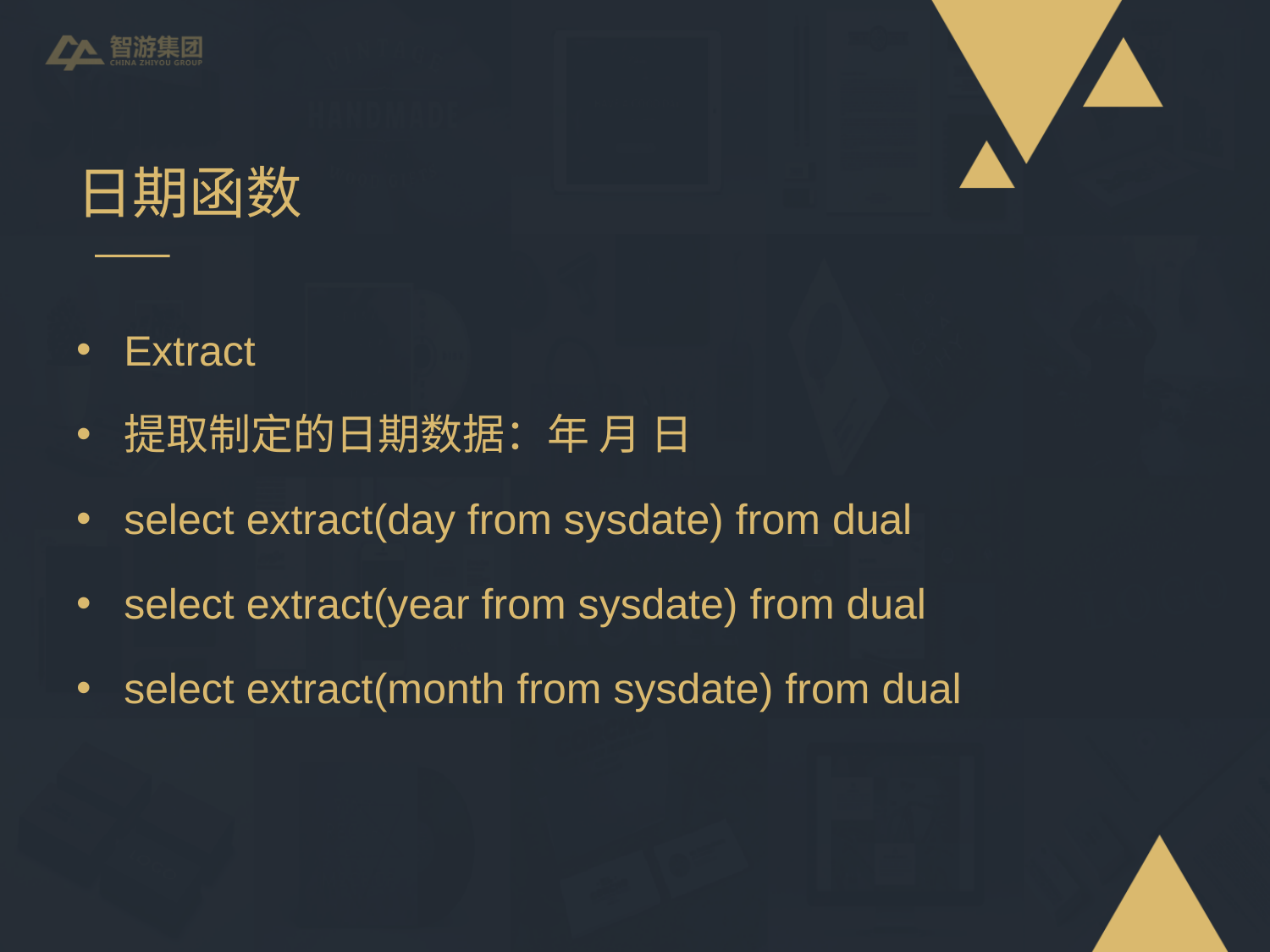

# 日期函数
Extract
提取制定的日期数据：年 月 日
select extract(day from sysdate) from dual
select extract(year from sysdate) from dual
select extract(month from sysdate) from dual